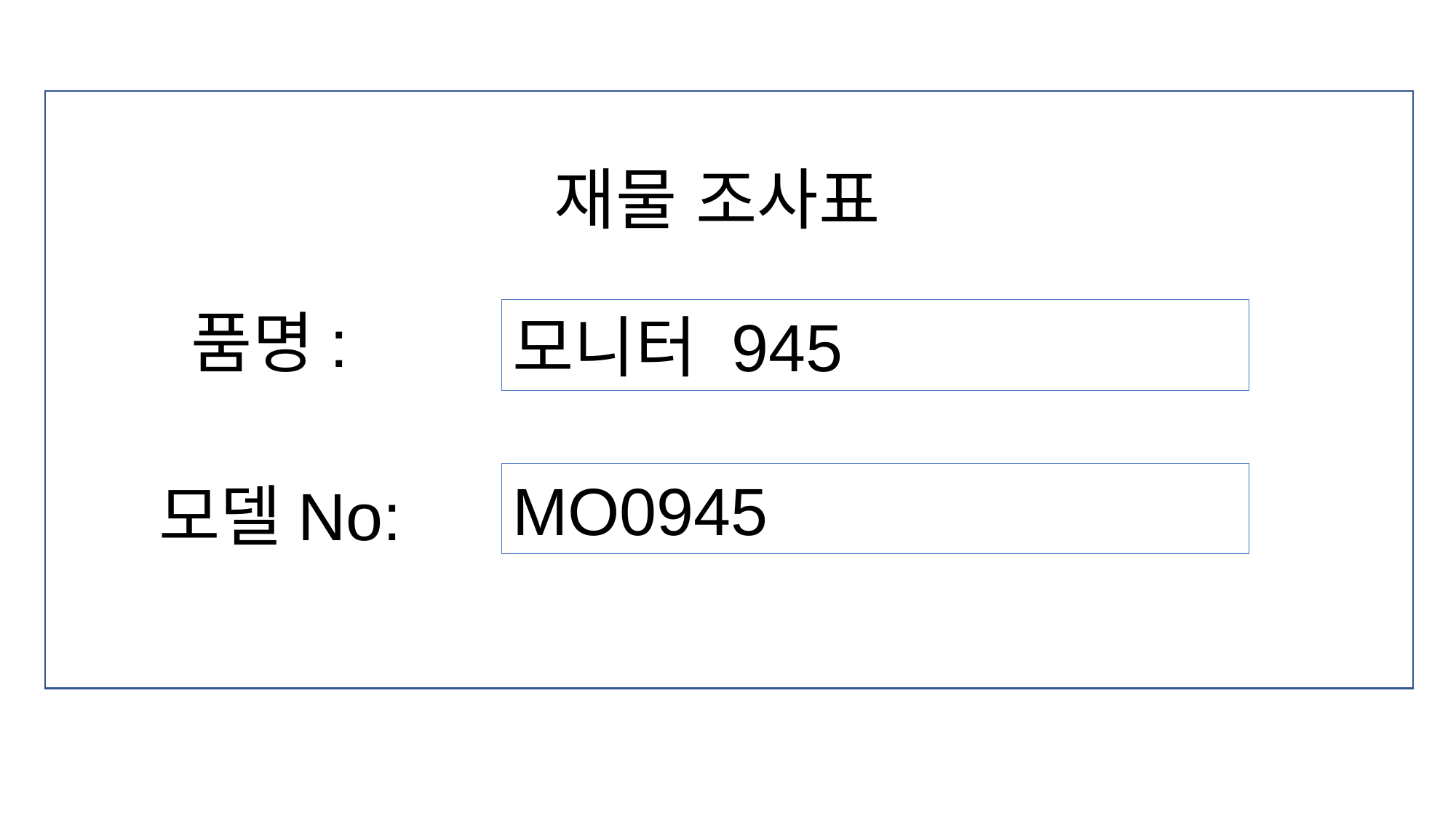

재물 조사표
품명:
모니터 945
MO0945
모델No: